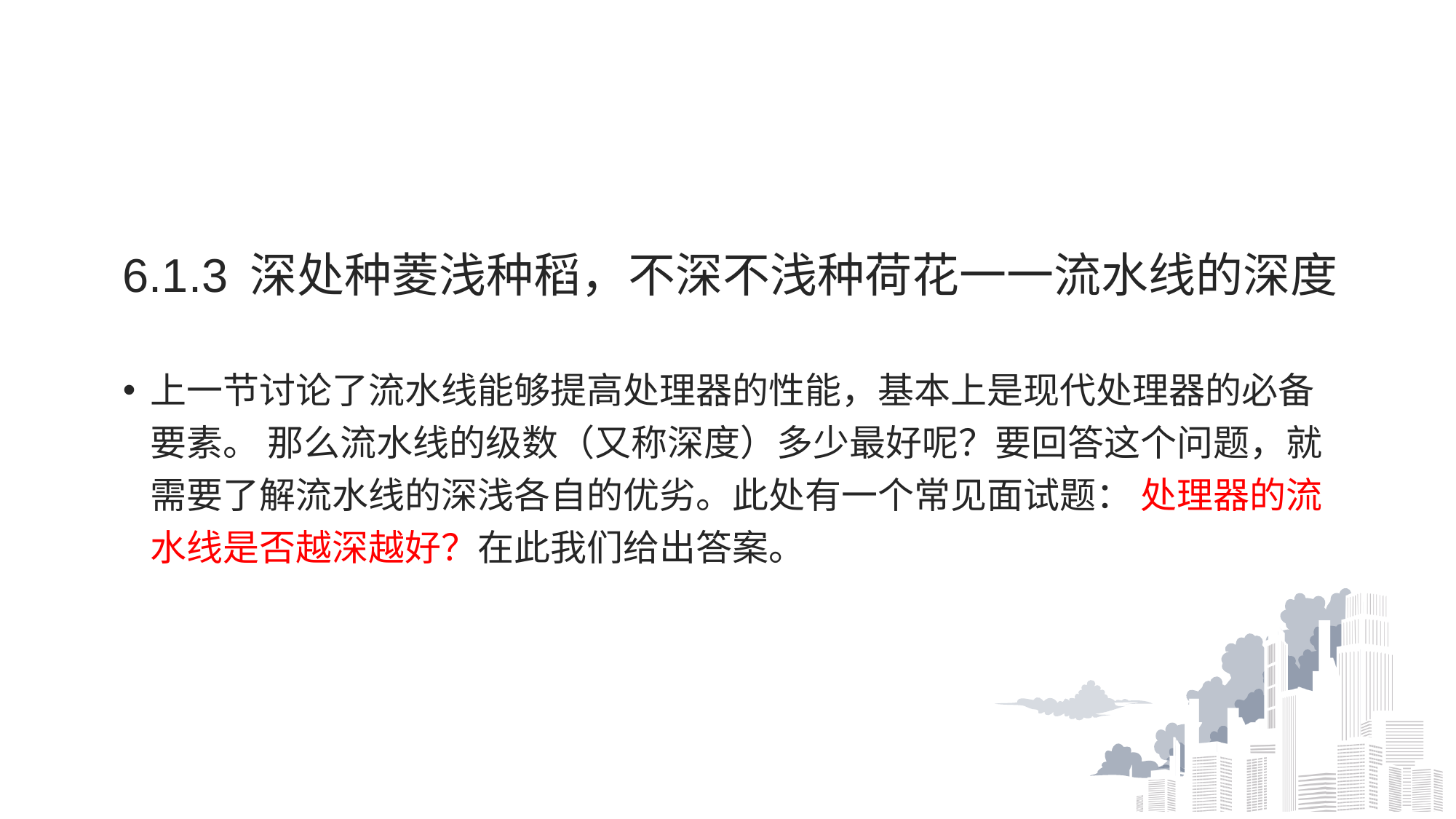

# 6.1.3 深处种菱浅种稻，不深不浅种荷花一一流水线的深度
上一节讨论了流水线能够提高处理器的性能，基本上是现代处理器的必备要素。 那么流水线的级数（又称深度）多少最好呢？要回答这个问题，就需要了解流水线的深浅各自的优劣。此处有一个常见面试题： 处理器的流水线是否越深越好？在此我们给出答案。